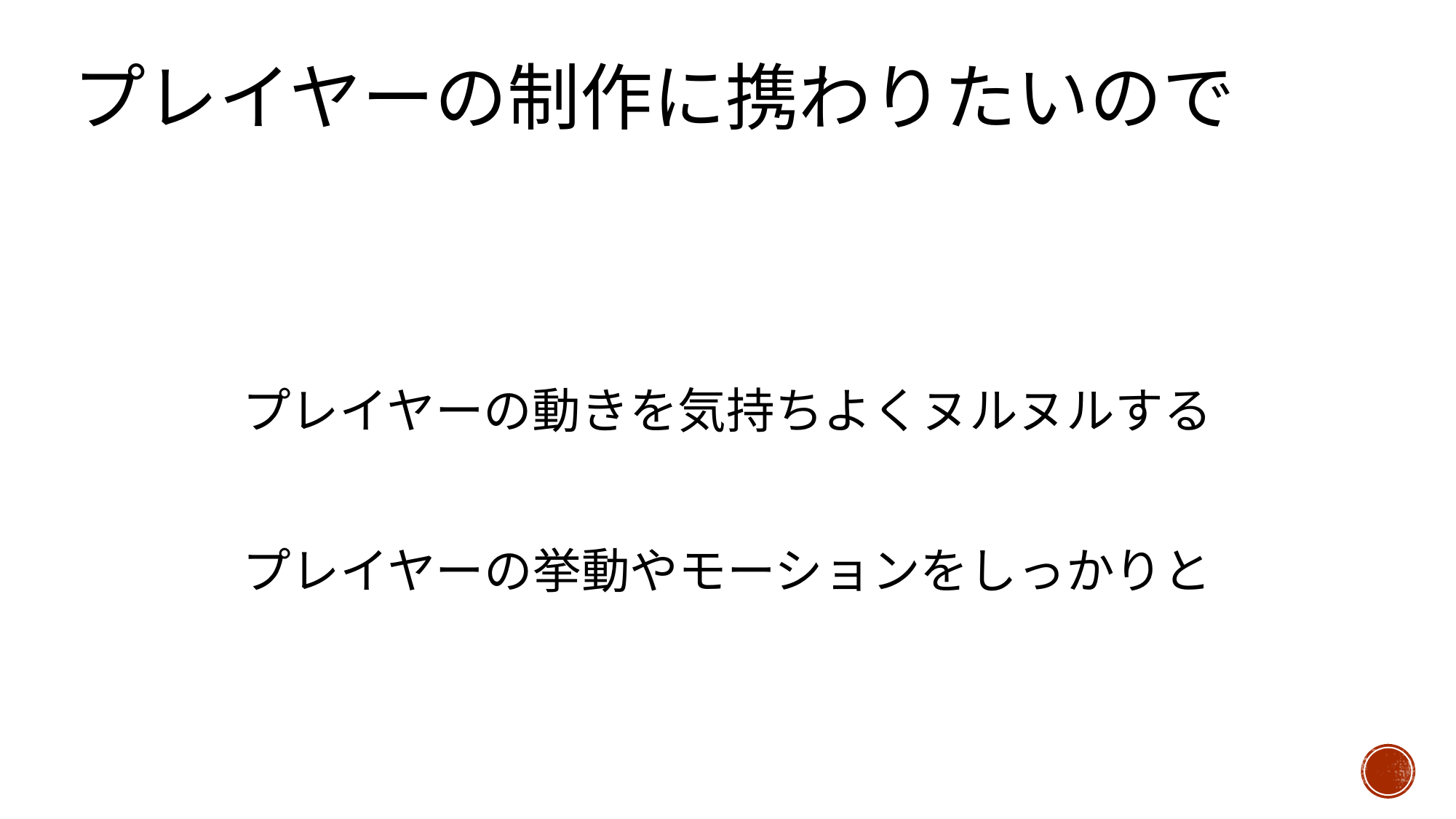

プレイヤーの制作に携わりたいので
プレイヤーの動きを気持ちよくヌルヌルする
プレイヤーの挙動やモーションをしっかりと